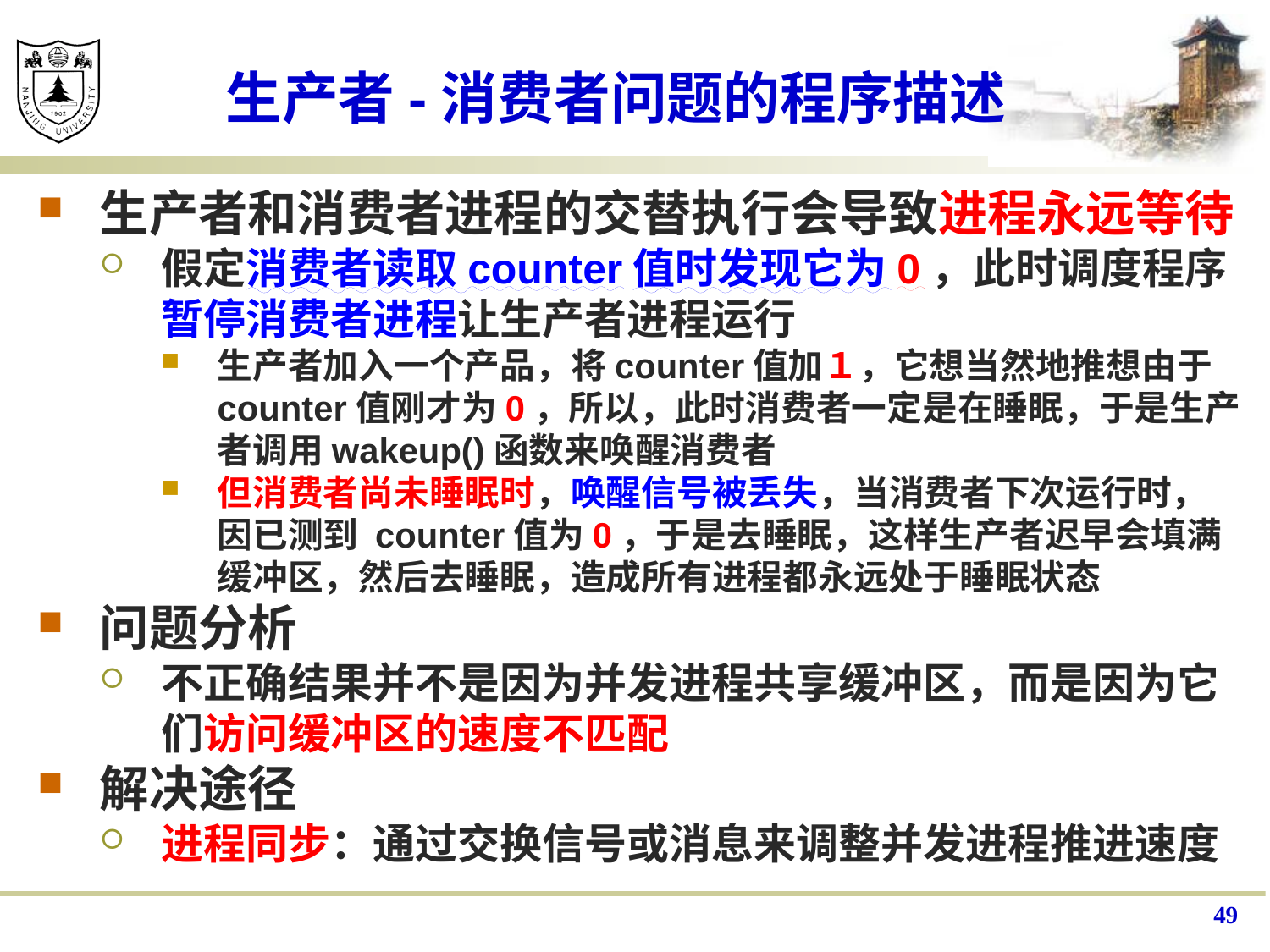

# 生产者-消费者问题的程序描述
生产者和消费者进程的交替执行会导致进程永远等待
假定消费者读取counter值时发现它为0，此时调度程序暂停消费者进程让生产者进程运行
生产者加入一个产品，将counter值加１，它想当然地推想由于counter值刚才为0，所以，此时消费者一定是在睡眠，于是生产者调用wakeup()函数来唤醒消费者
但消费者尚未睡眠时，唤醒信号被丢失，当消费者下次运行时，因已测到 counter值为0，于是去睡眠，这样生产者迟早会填满缓冲区，然后去睡眠，造成所有进程都永远处于睡眠状态
问题分析
不正确结果并不是因为并发进程共享缓冲区，而是因为它们访问缓冲区的速度不匹配
解决途径
进程同步：通过交换信号或消息来调整并发进程推进速度
49